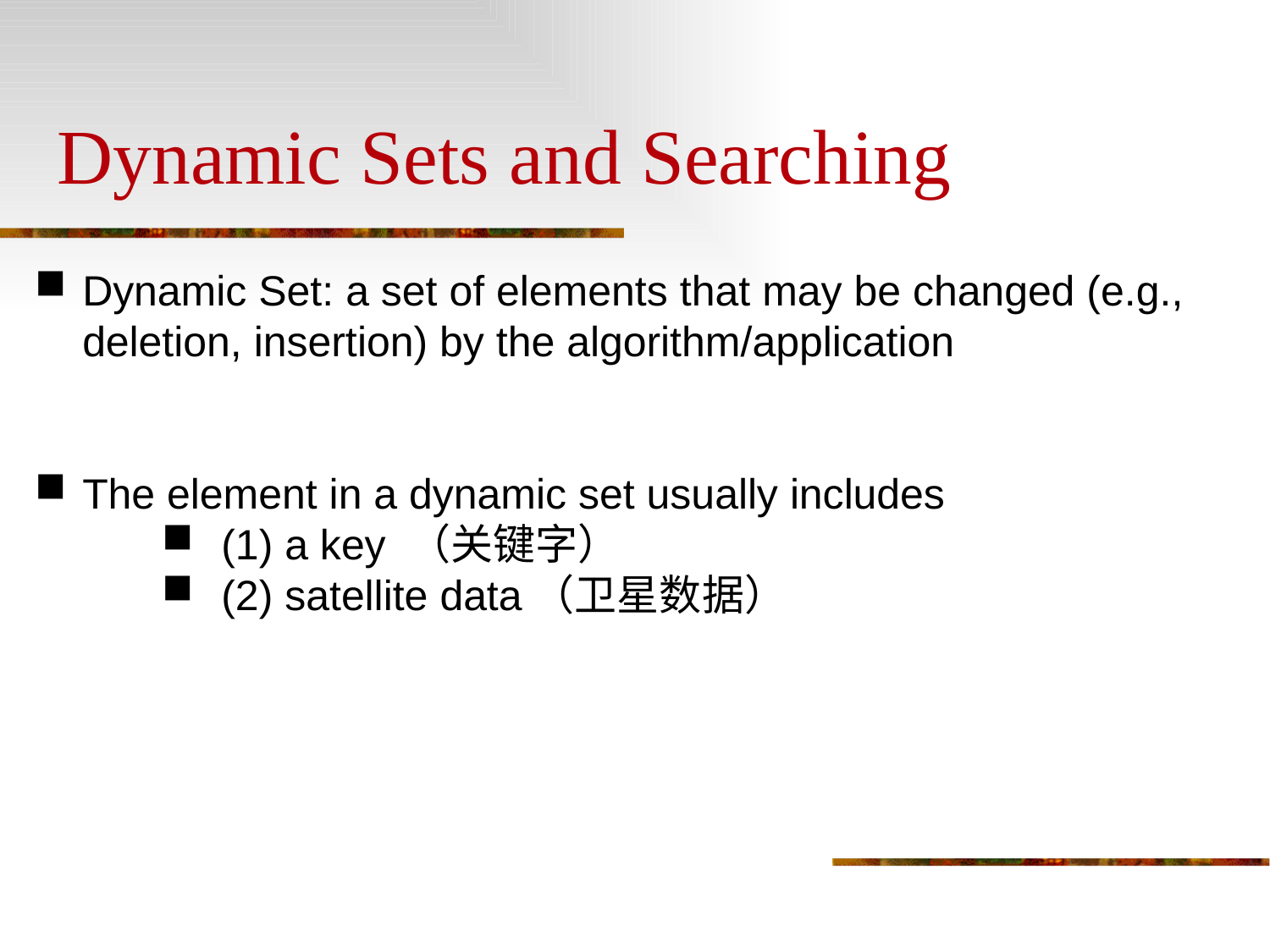

# Dynamic Sets and Searching
Dynamic Set: a set of elements that may be changed (e.g., deletion, insertion) by the algorithm/application

The element in a dynamic set usually includes
 (1) a key （关键字）
 (2) satellite data（卫星数据）